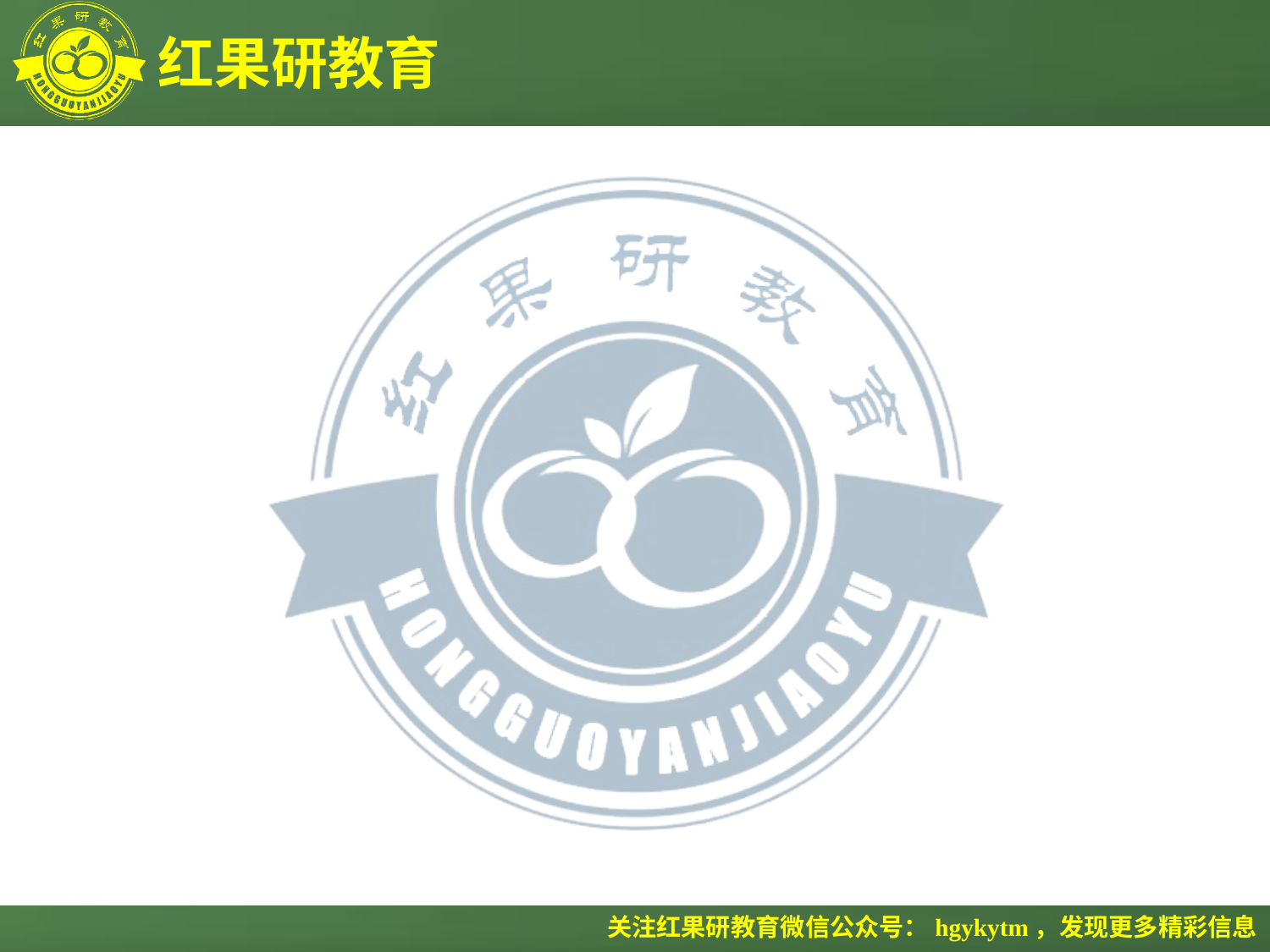

特点：
  (1)层次结构
  (2)可共享
  (3)任意非空表的表头可以是原子或广义表，但表尾必为 广义表；